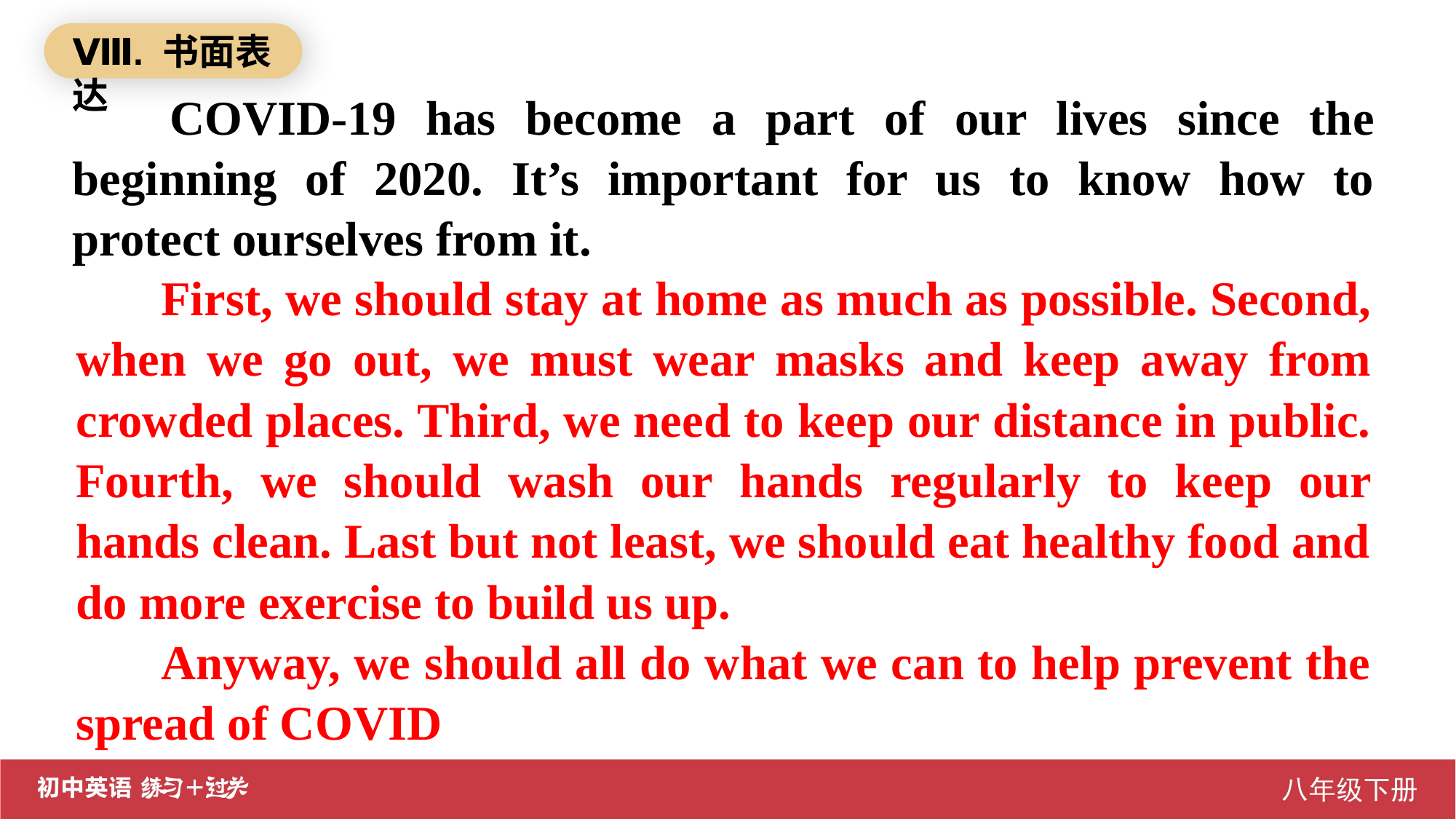

Ⅷ. 书面表达
COVID-19 has become a part of our lives since the beginning of 2020. It’s important for us to know how to protect ourselves from it.

First, we should stay at home as much as possible. Second, when we go out, we must wear masks and keep away from crowded places. Third, we need to keep our distance in public. Fourth, we should wash our hands regularly to keep our hands clean. Last but not least, we should eat healthy food and do more exercise to build us up.
Anyway, we should all do what we can to help prevent the spread of COVID